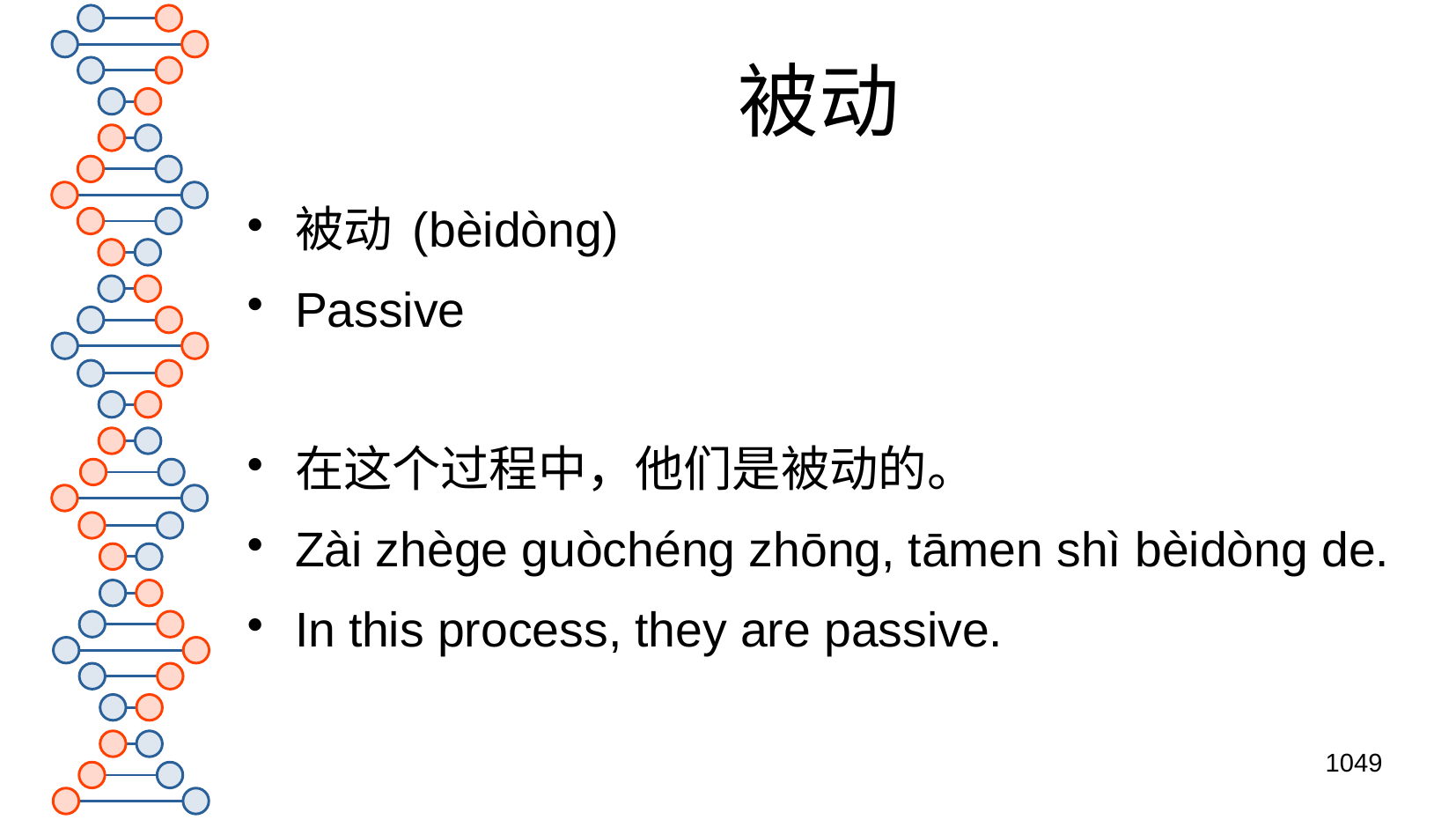

# 被动
被动 (bèidòng)
Passive

在这个过程中，他们是被动的。
Zài zhège guòchéng zhōng, tāmen shì bèidòng de.
In this process, they are passive.

1049